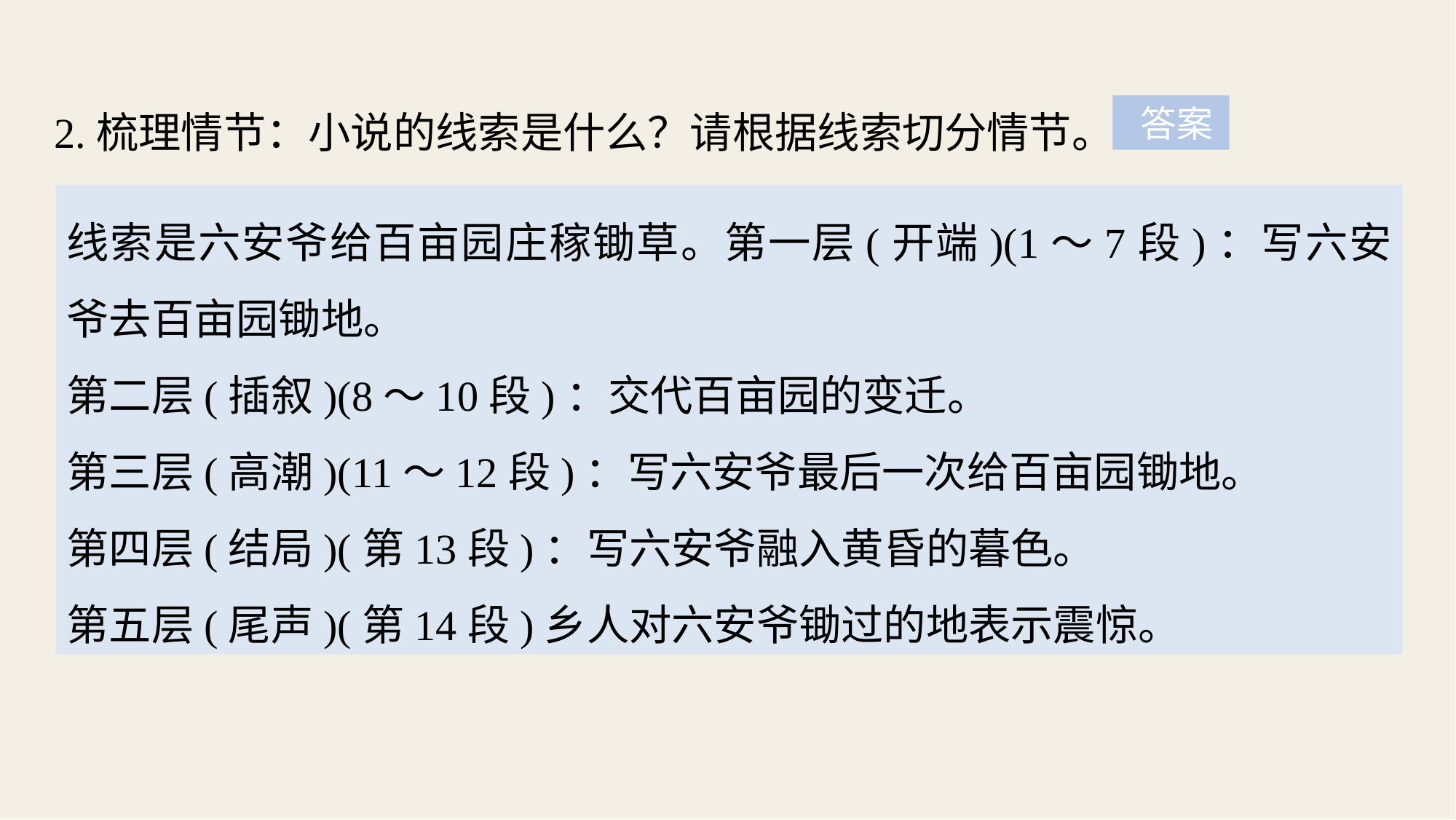

2.梳理情节：小说的线索是什么？请根据线索切分情节。
 答案
线索是六安爷给百亩园庄稼锄草。第一层(开端)(1～7段)：写六安爷去百亩园锄地。
第二层(插叙)(8～10段)：交代百亩园的变迁。
第三层(高潮)(11～12段)：写六安爷最后一次给百亩园锄地。
第四层(结局)(第13段)：写六安爷融入黄昏的暮色。
第五层(尾声)(第14段)乡人对六安爷锄过的地表示震惊。